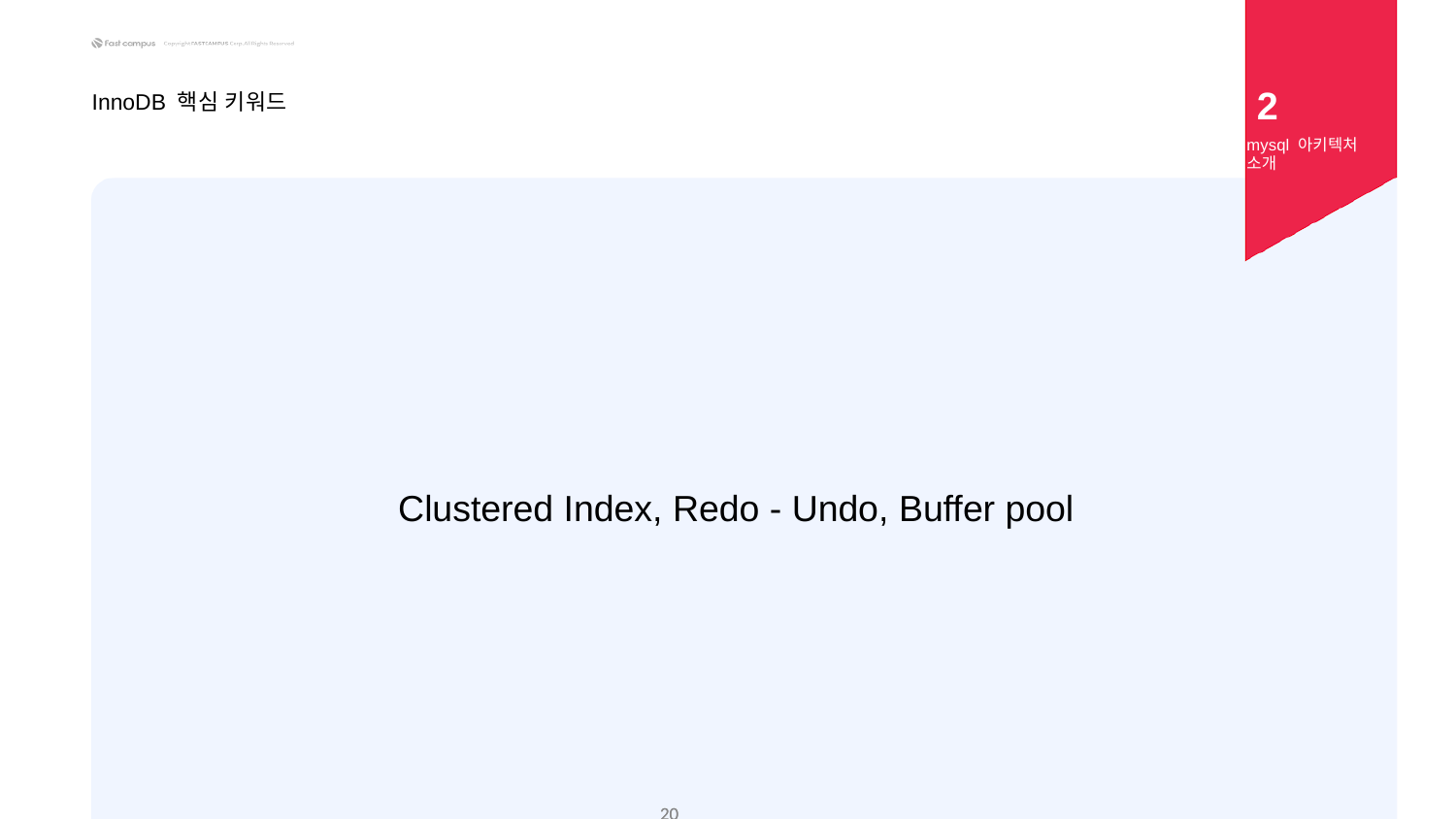

2
InnoDB 핵심 키워드
mysql 아키텍처 소개
Clustered Index, Redo - Undo, Buffer pool
20
20